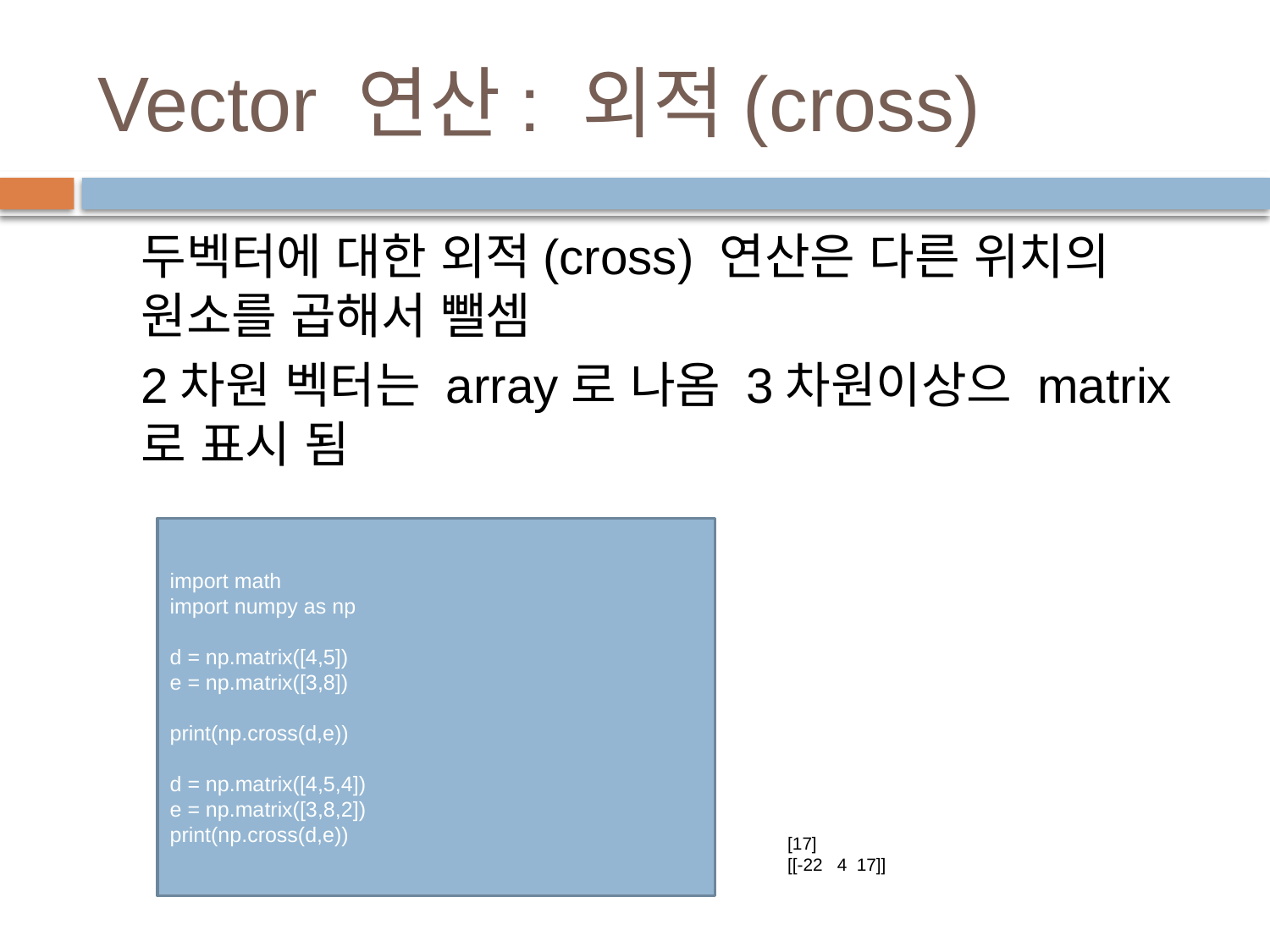

# Vector 연산: 외적(cross)
두벡터에 대한 외적(cross) 연산은 다른 위치의 원소를 곱해서 뺄셈
2차원 벡터는 array로 나옴 3차원이상으 matrix로 표시 됨
import math
import numpy as np

d = np.matrix([4,5])
e = np.matrix([3,8])

print(np.cross(d,e))

d = np.matrix([4,5,4])
e = np.matrix([3,8,2])
print(np.cross(d,e))
[17]
[[-22   4  17]]